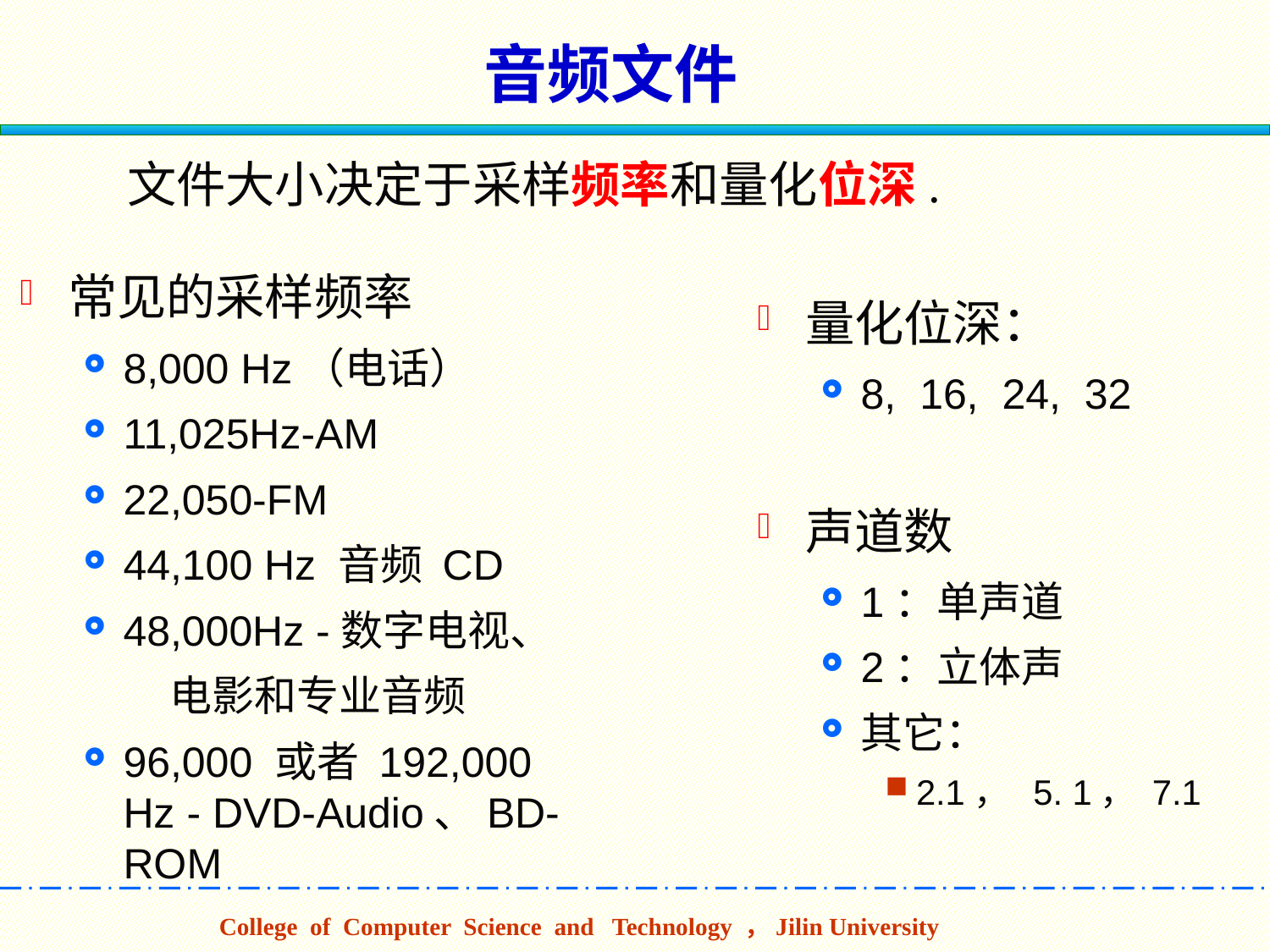

音频文件
文件大小决定于采样频率和量化位深.
常见的采样频率
8,000 Hz（电话）
11,025Hz-AM
22,050-FM
44,100 Hz 音频 CD
48,000Hz -数字电视、
        电影和专业音频
96,000 或者 192,000 Hz - DVD-Audio、BD-ROM
量化位深：
8,  16,  24,  32

声道数
1：单声道
2：立体声
其它：
2.1，  5. 1， 7.1